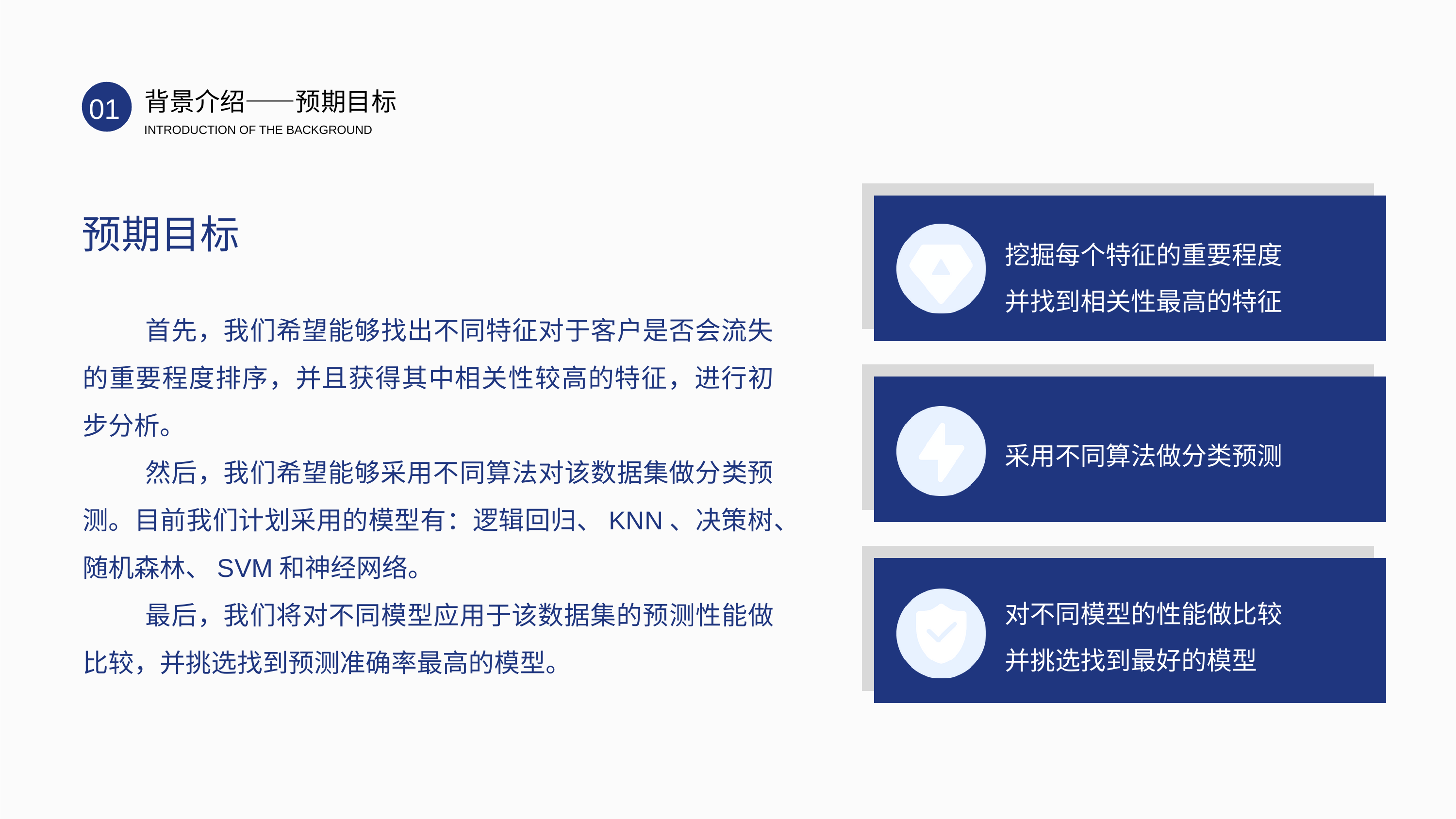

背景介绍——预期目标

01
INTRODUCTION OF THE BACKGROUND

预期目标
挖掘每个特征的重要程度
并找到相关性最高的特征

         首先，我们希望能够找出不同特征对于客户是否会流失的重要程度排序，并且获得其中相关性较高的特征，进行初步分析。
         然后，我们希望能够采用不同算法对该数据集做分类预测。目前我们计划采用的模型有：逻辑回归、KNN、决策树、随机森林、SVM和神经网络。
         最后，我们将对不同模型应用于该数据集的预测性能做比较，并挑选找到预测准确率最高的模型。

采用不同算法做分类预测

对不同模型的性能做比较
并挑选找到最好的模型